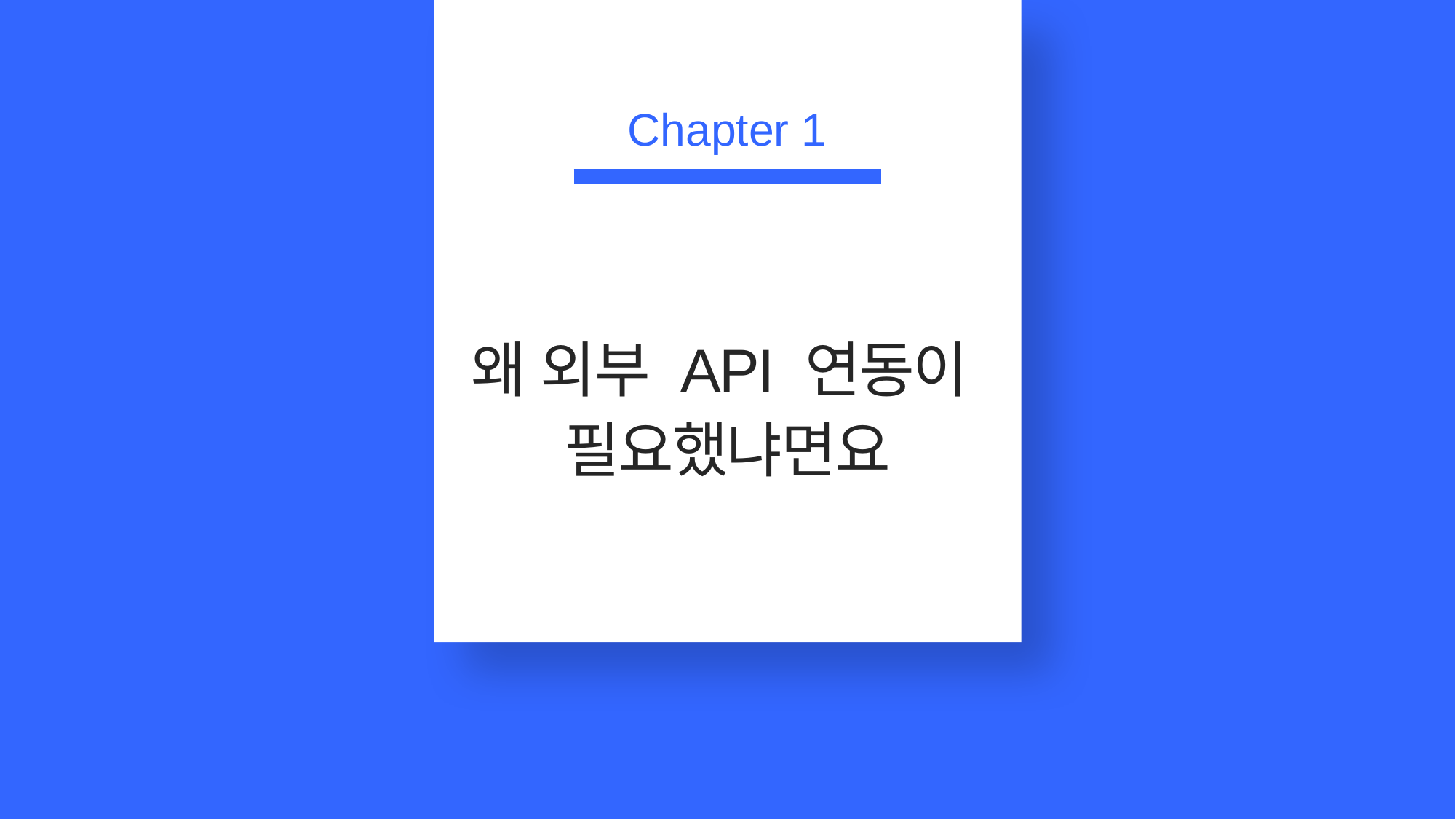

Chapter 1
왜 외부 API 연동이
필요했냐면요